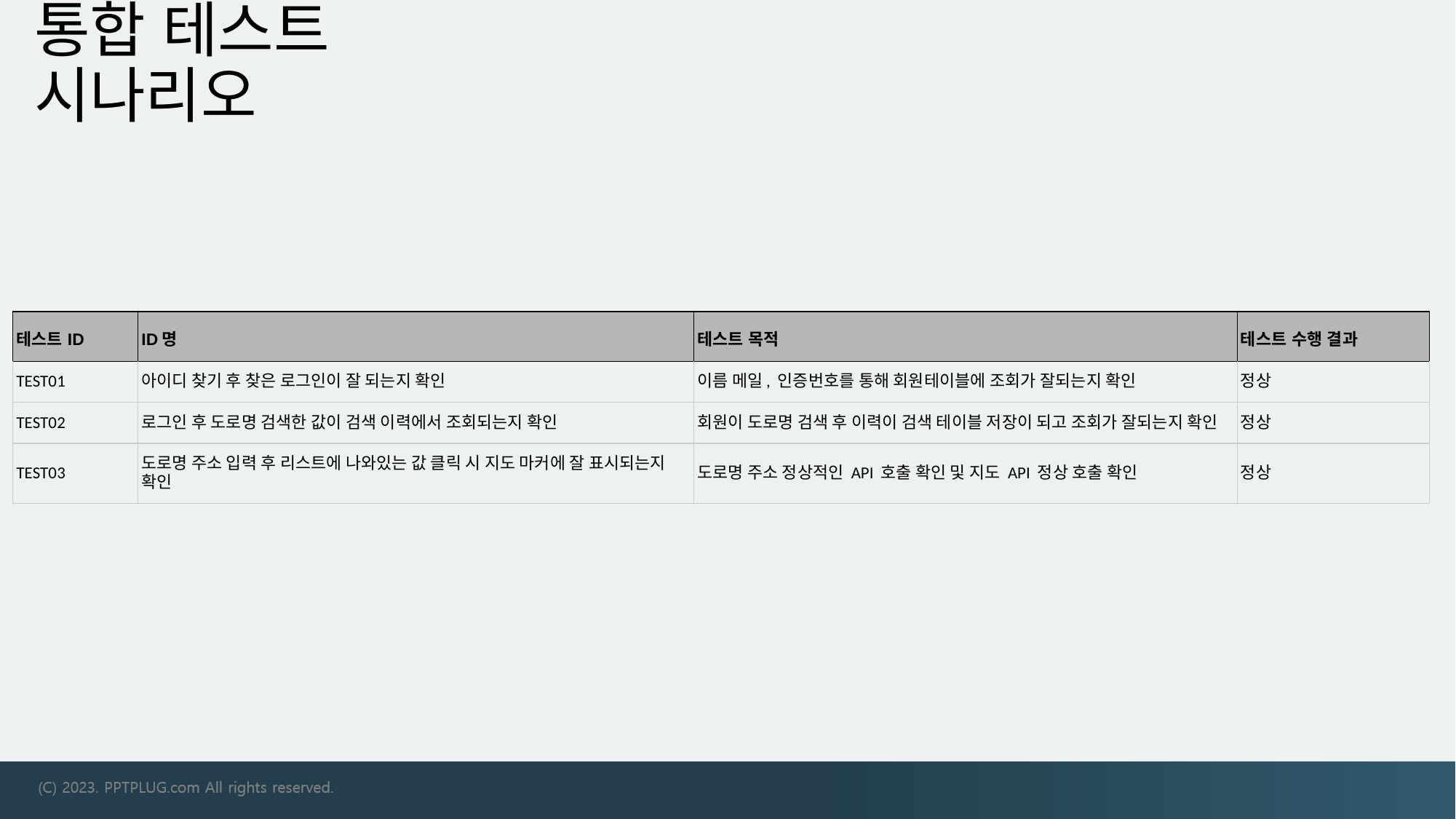

# 통합 테스트 시나리오
| 테스트ID | ID명 | 테스트 목적 | 테스트 수행 결과 |
| --- | --- | --- | --- |
| TEST01 | 아이디 찾기 후 찾은 로그인이 잘 되는지 확인 | 이름 메일, 인증번호를 통해 회원테이블에 조회가 잘되는지 확인 | 정상 |
| TEST02 | 로그인 후 도로명 검색한 값이 검색 이력에서 조회되는지 확인 | 회원이 도로명 검색 후 이력이 검색 테이블 저장이 되고 조회가 잘되는지 확인 | 정상 |
| TEST03 | 도로명 주소 입력 후 리스트에 나와있는 값 클릭 시 지도 마커에 잘 표시되는지 확인 | 도로명 주소 정상적인 API 호출 확인 및 지도 API 정상 호출 확인 | 정상 |